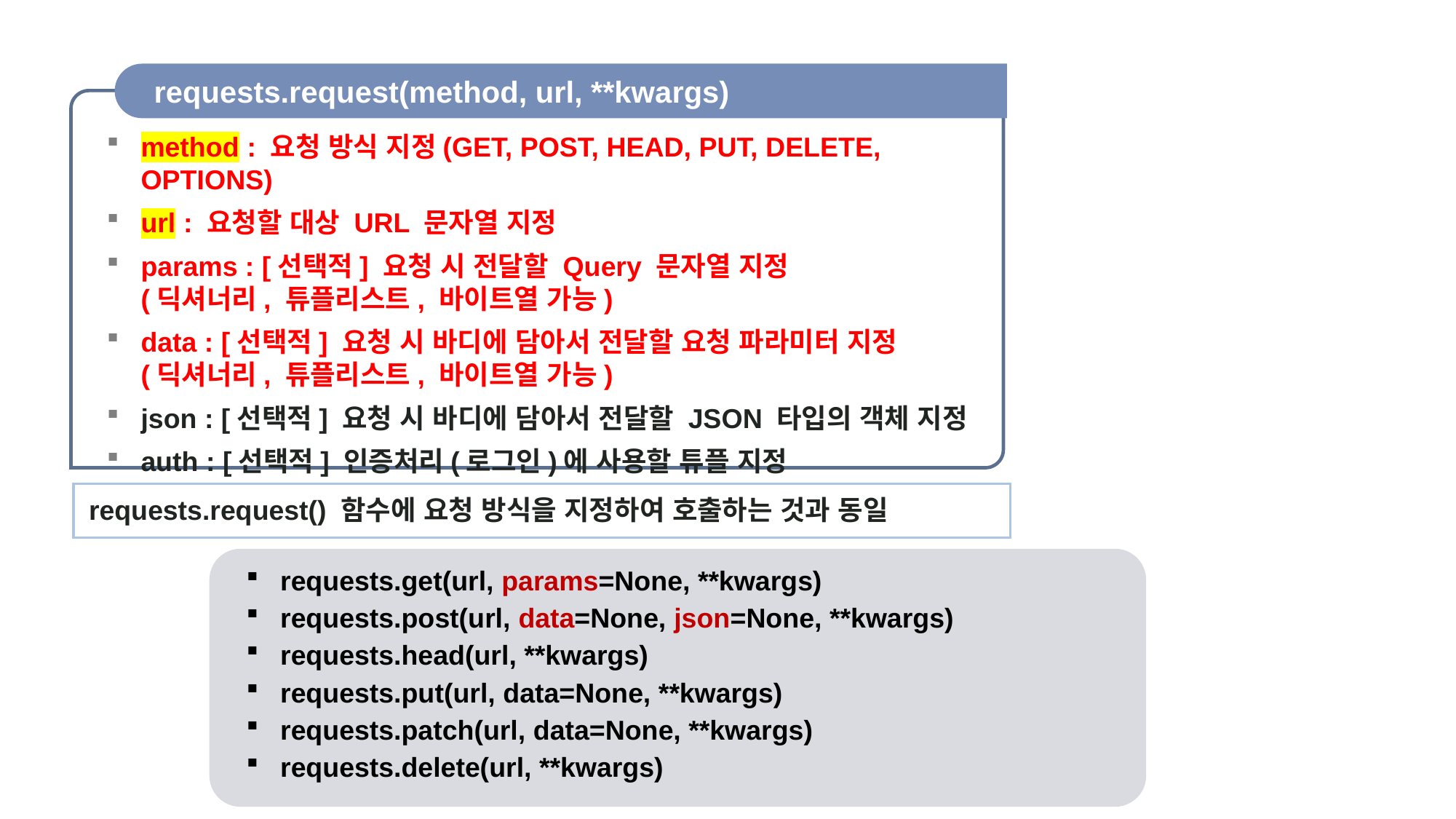

requests.request(method, url, **kwargs)

method : 요청 방식 지정(GET, POST, HEAD, PUT, DELETE, OPTIONS)
url : 요청할 대상 URL 문자열 지정
params : [선택적] 요청 시 전달할 Query 문자열 지정
(딕셔너리, 튜플리스트, 바이트열 가능)
data : [선택적] 요청 시 바디에 담아서 전달할 요청 파라미터 지정
(딕셔너리, 튜플리스트, 바이트열 가능)
json : [선택적] 요청 시 바디에 담아서 전달할 JSON 타입의 객체 지정
auth : [선택적] 인증처리(로그인)에 사용할 튜플 지정

requests.request() 함수에 요청 방식을 지정하여 호출하는 것과 동일

requests.get(url, params=None, **kwargs)
requests.post(url, data=None, json=None, **kwargs)
requests.head(url, **kwargs)
requests.put(url, data=None, **kwargs)
requests.patch(url, data=None, **kwargs)
requests.delete(url, **kwargs)